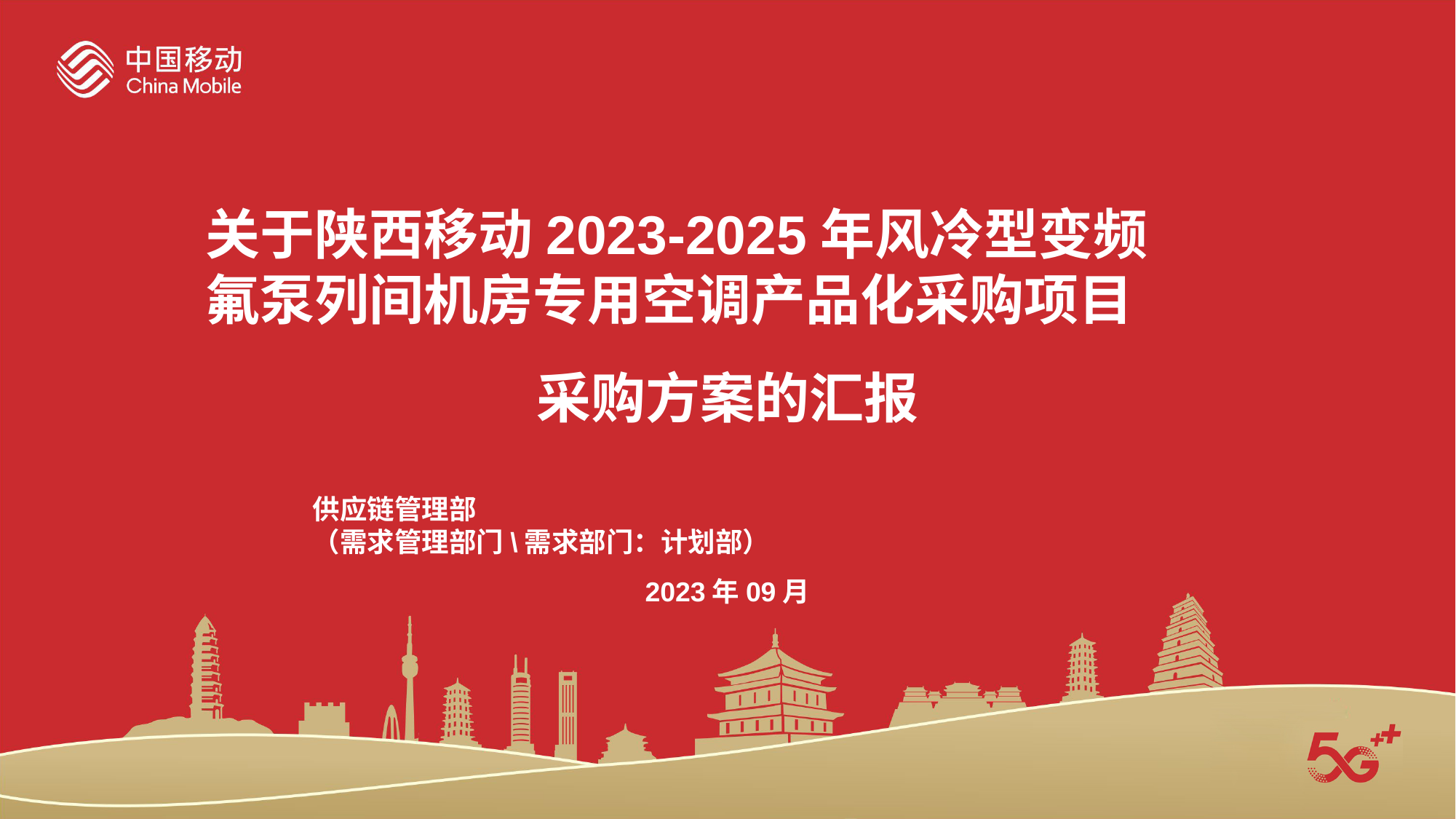

关于陕西移动2023-2025年风冷型变频
氟泵列间机房专用空调产品化采购项目
采购方案的汇报
供应链管理部
（需求管理部门\需求部门：计划部）
2023年09月